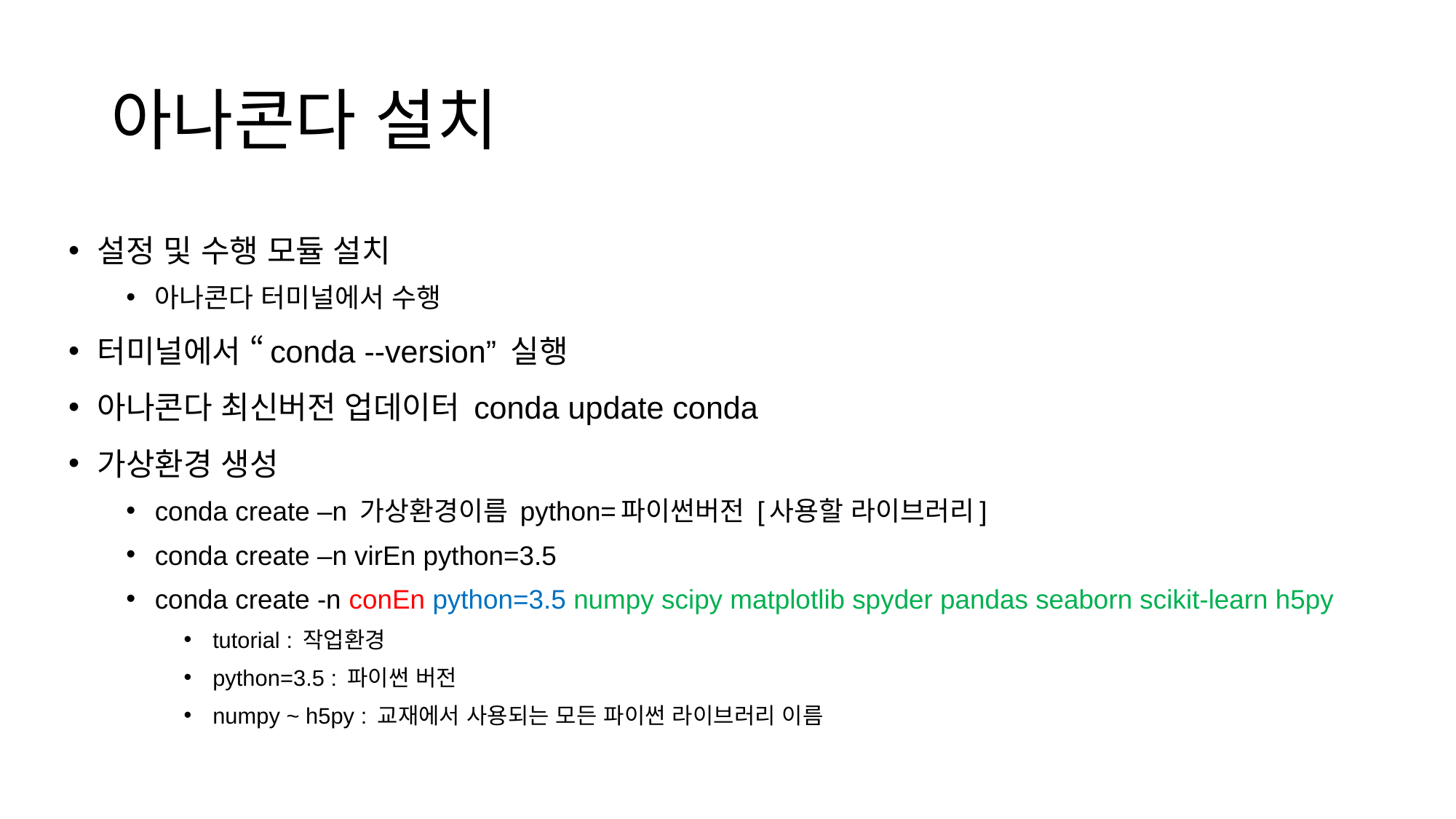

# 아나콘다 설치
설정 및 수행 모듈 설치
아나콘다 터미널에서 수행
터미널에서 “conda --version” 실행
아나콘다 최신버전 업데이터 conda update conda
가상환경 생성
conda create –n 가상환경이름 python=파이썬버전 [사용할 라이브러리]
conda create –n virEn python=3.5
conda create -n conEn python=3.5 numpy scipy matplotlib spyder pandas seaborn scikit-learn h5py
tutorial : 작업환경
python=3.5 : 파이썬 버전
numpy ~ h5py : 교재에서 사용되는 모든 파이썬 라이브러리 이름